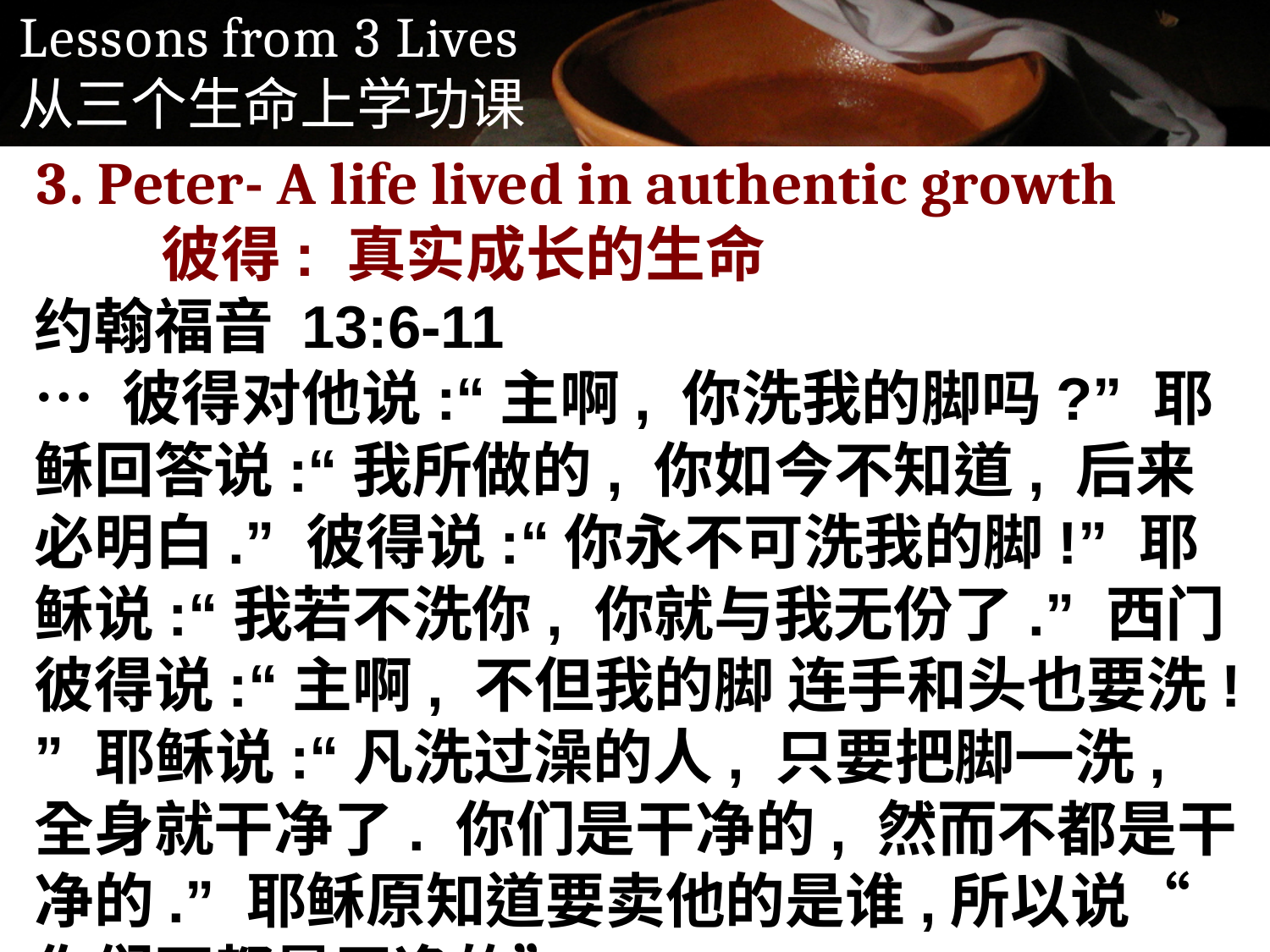

3. Peter- A life lived in authentic growth
	彼得: 真实成长的生命
约翰福音 13:6-11
… 彼得对他说:“主啊, 你洗我的脚吗?” 耶稣回答说:“我所做的, 你如今不知道, 后来必明白.” 彼得说:“你永不可洗我的脚!” 耶稣说:“我若不洗你, 你就与我无份了.” 西门彼得说:“主啊, 不但我的脚 连手和头也要洗!” 耶稣说:“凡洗过澡的人, 只要把脚一洗, 全身就干净了. 你们是干净的, 然而不都是干净的.” 耶稣原知道要卖他的是谁,所以说“你们不都是干净的”.